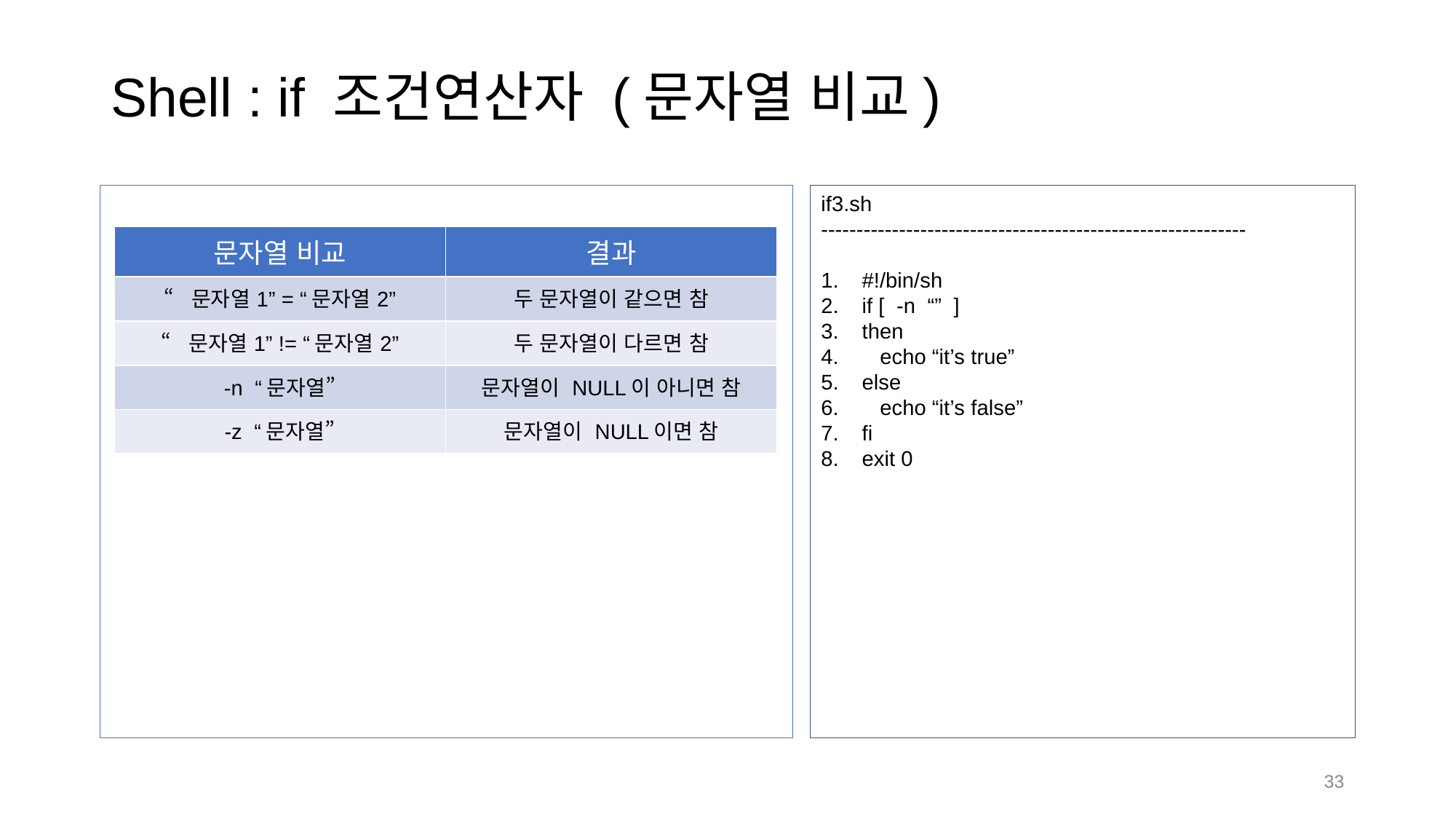

# Shell : if 조건연산자 (문자열 비교)

if3.sh
------------------------------------------------------------

#!/bin/sh
if [  -n  “”  ]
then
   echo “it’s true”
else
   echo “it’s false”
fi
exit 0
| 문자열 비교 | 결과 |
| --- | --- |
| “문자열1” = “문자열2” | 두 문자열이 같으면 참 |
| “문자열1” != “문자열2” | 두 문자열이 다르면 참 |
| -n “문자열” | 문자열이 NULL이 아니면 참 |
| -z “문자열” | 문자열이 NULL이면 참 |
33